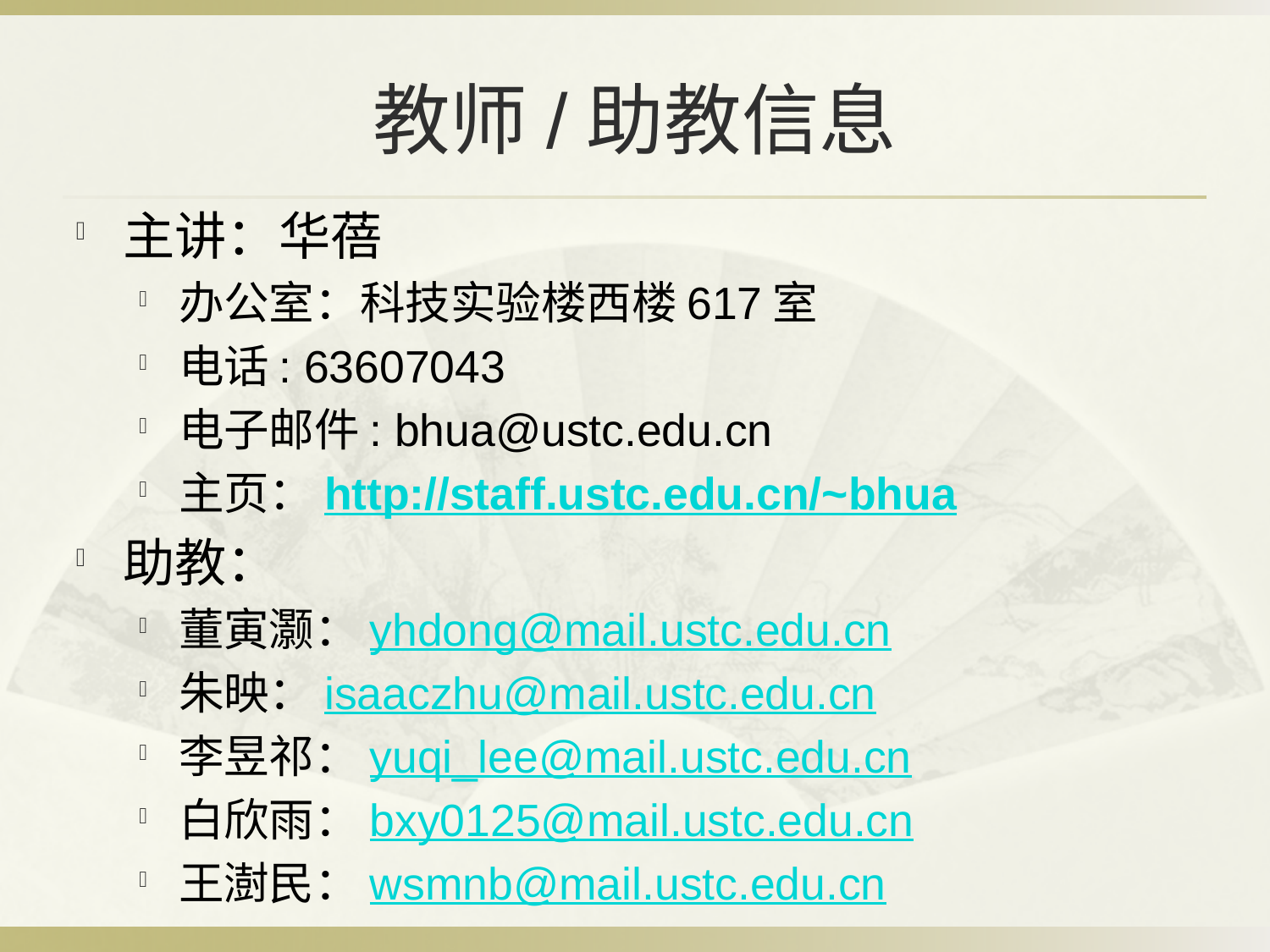

# 教师/助教信息
主讲：华蓓
办公室：科技实验楼西楼617室
电话: 63607043
电子邮件: bhua@ustc.edu.cn
主页：http://staff.ustc.edu.cn/~bhua
助教：
董寅灏：yhdong@mail.ustc.edu.cn
朱映：isaaczhu@mail.ustc.edu.cn
李昱祁：yuqi_lee@mail.ustc.edu.cn
白欣雨：bxy0125@mail.ustc.edu.cn
王澍民：wsmnb@mail.ustc.edu.cn